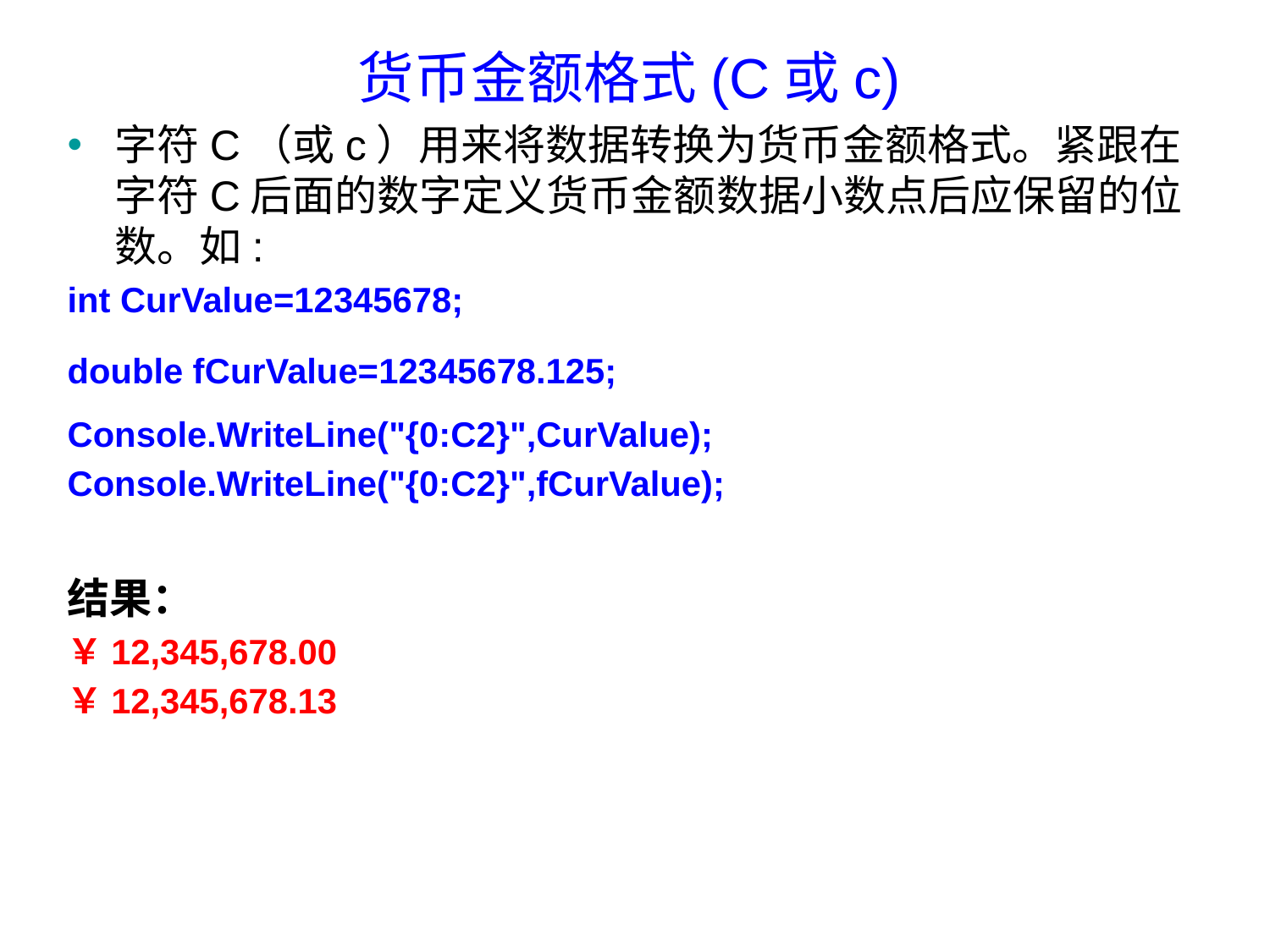

货币金额格式(C或c)
字符C（或c）用来将数据转换为货币金额格式。紧跟在字符C后面的数字定义货币金额数据小数点后应保留的位数。如:
int CurValue=12345678;
double fCurValue=12345678.125; Console.WriteLine("{0:C2}",CurValue);
Console.WriteLine("{0:C2}",fCurValue);

结果：
￥12,345,678.00
￥12,345,678.13